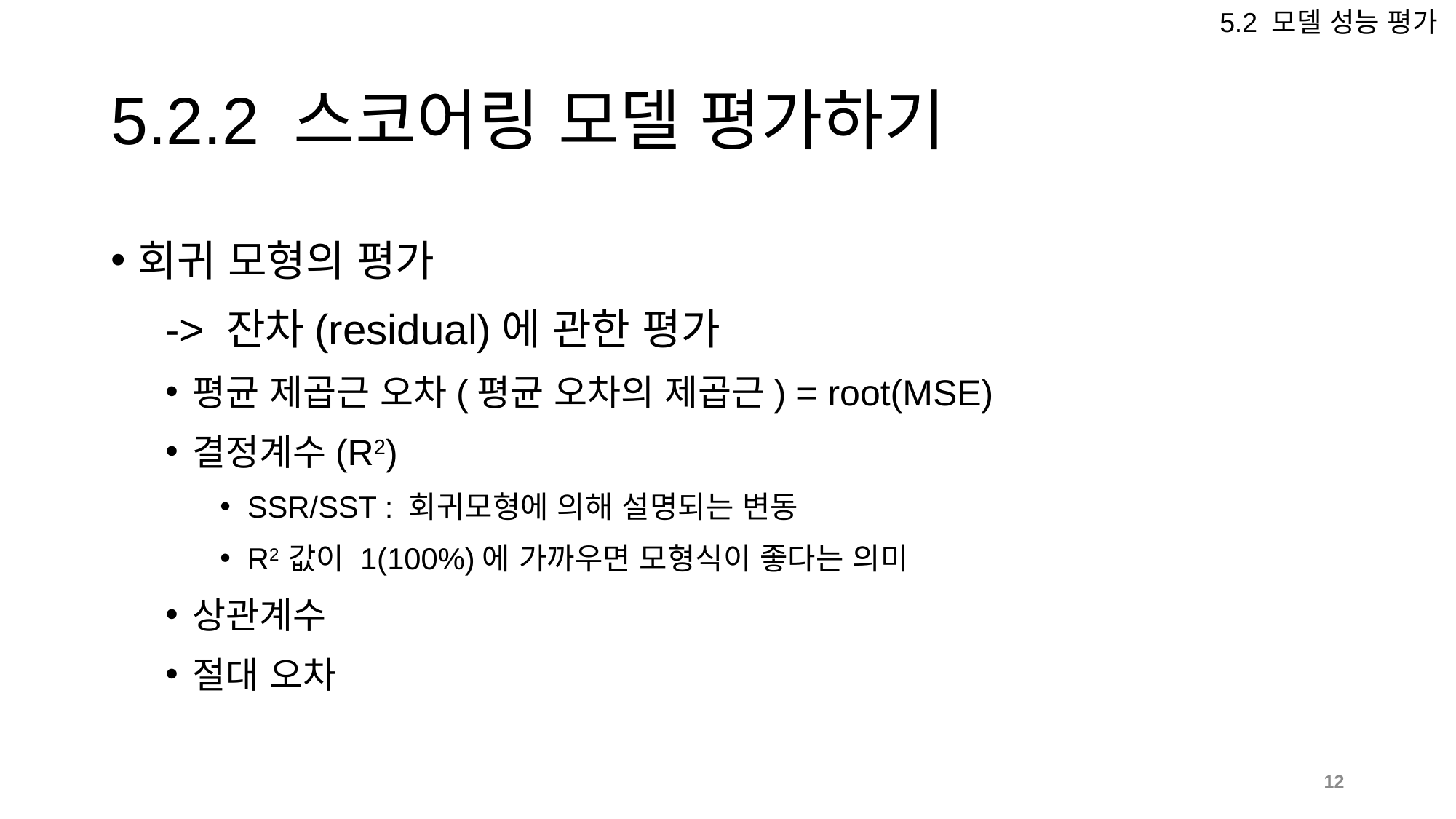

5.2 모델 성능 평가
# 5.2.2 스코어링 모델 평가하기
회귀 모형의 평가
-> 잔차(residual)에 관한 평가
평균 제곱근 오차(평균 오차의 제곱근) = root(MSE)
결정계수(R2)
SSR/SST : 회귀모형에 의해 설명되는 변동
R2 값이 1(100%)에 가까우면 모형식이 좋다는 의미
상관계수
절대 오차
12